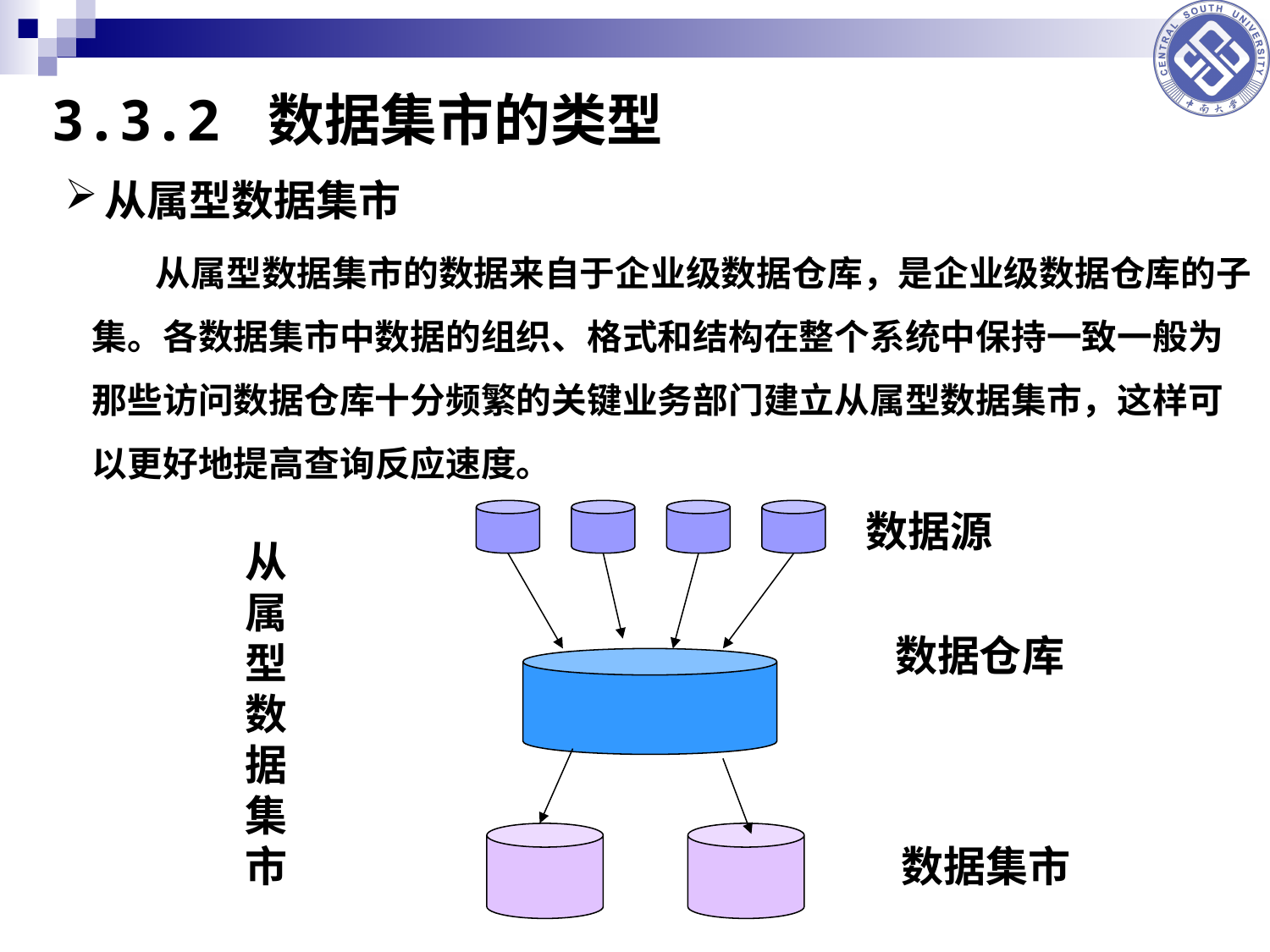

3.3.2 数据集市的类型
从属型数据集市
从属型数据集市的数据来自于企业级数据仓库，是企业级数据仓库的子集。各数据集市中数据的组织、格式和结构在整个系统中保持一致一般为那些访问数据仓库十分频繁的关键业务部门建立从属型数据集市，这样可以更好地提高查询反应速度。

数据源

从属型数据集市

数据仓库

数据集市